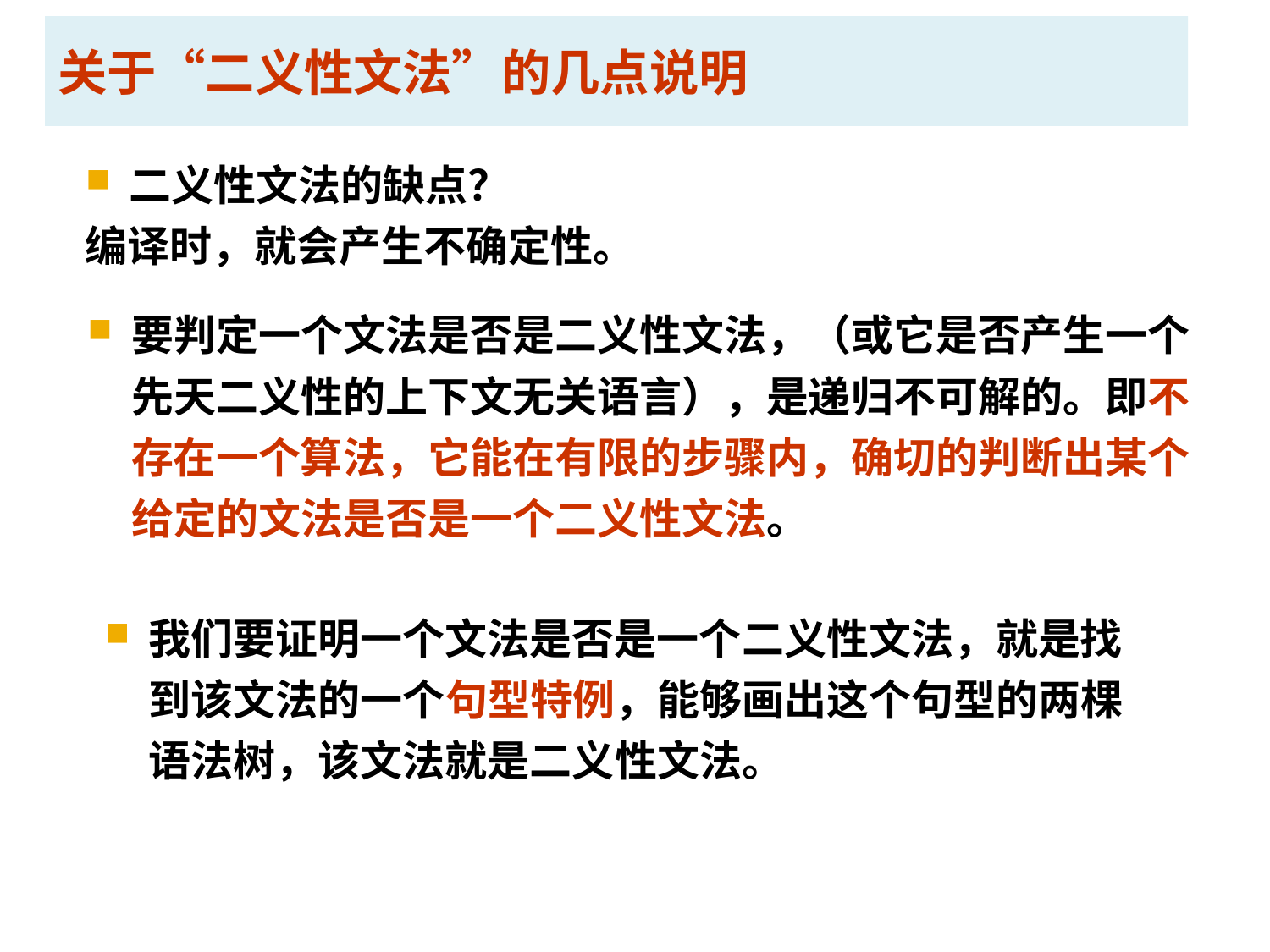

关于“二义性文法”的几点说明
二义性文法的缺点？
编译时，就会产生不确定性。
要判定一个文法是否是二义性文法，（或它是否产生一个先天二义性的上下文无关语言），是递归不可解的。即不存在一个算法，它能在有限的步骤内，确切的判断出某个给定的文法是否是一个二义性文法。
我们要证明一个文法是否是一个二义性文法，就是找到该文法的一个句型特例，能够画出这个句型的两棵语法树，该文法就是二义性文法。